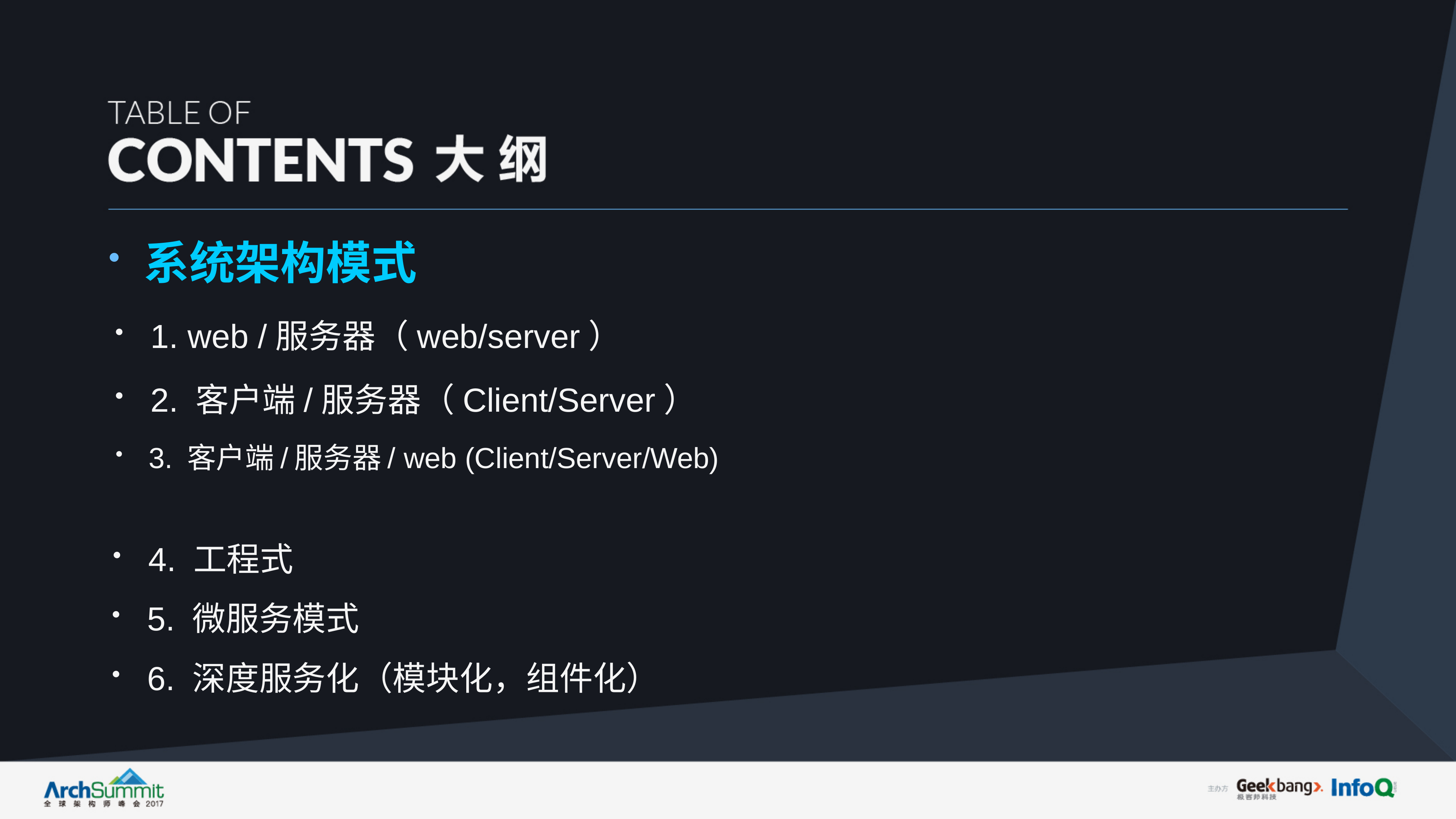

# 系统架构模式
1. web /服务器（web/server）
2. 客户端/服务器（Client/Server）
3. 客户端/服务器/ web (Client/Server/Web)
4. 工程式
5. 微服务模式
6. 深度服务化（模块化，组件化）